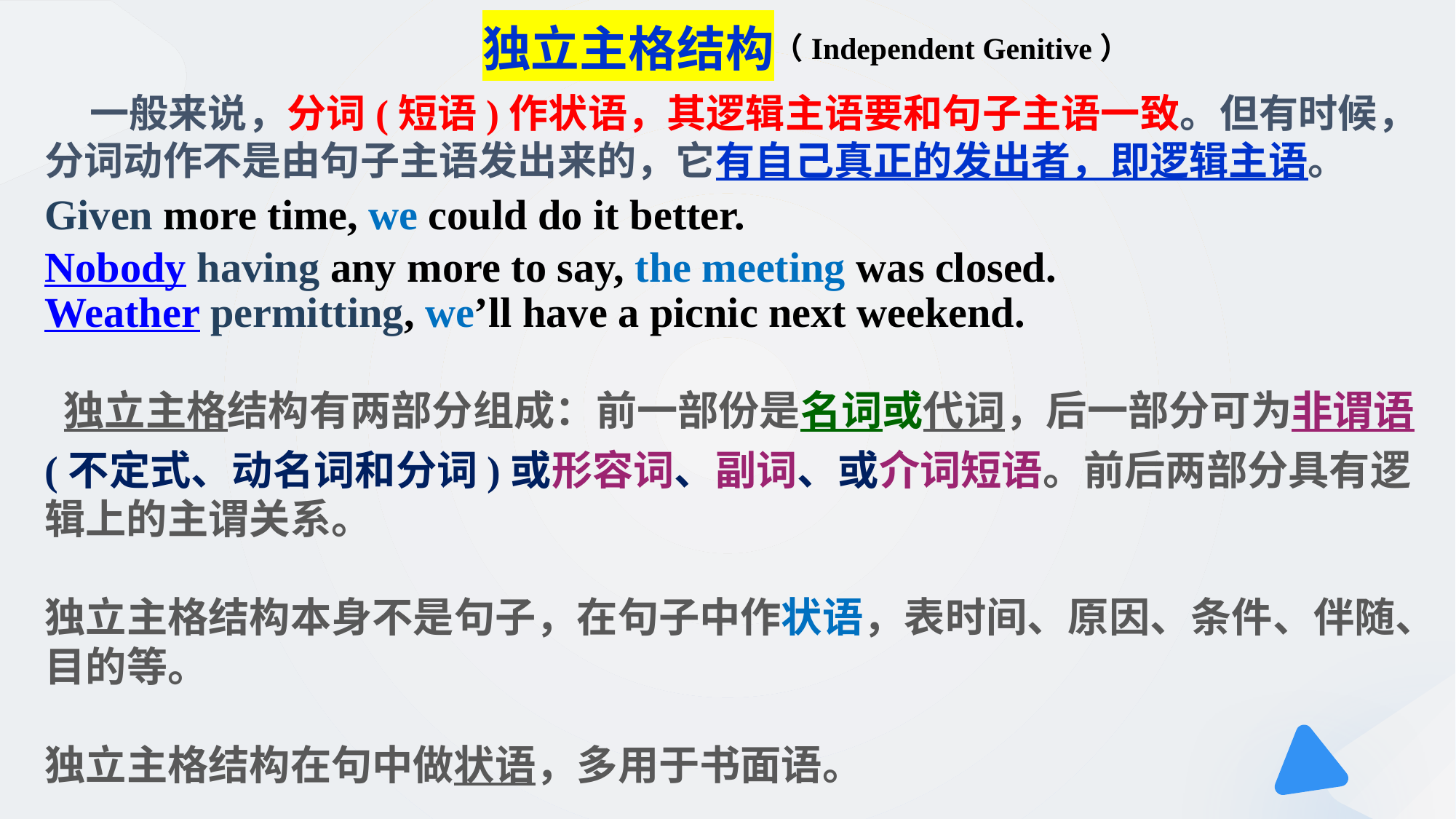

独立主格结构
（Independent Genitive）
    一般来说，分词(短语)作状语，其逻辑主语要和句子主语一致。但有时候，分词动作不是由句子主语发出来的，它有自己真正的发出者，即逻辑主语。

Weather permitting, we’ll have a picnic next weekend.

 独立主格结构有两部分组成：前一部份是名词或代词，后一部分可为非谓语 (不定式、动名词和分词)或形容词、副词、或介词短语。前后两部分具有逻辑上的主谓关系。

独立主格结构本身不是句子，在句子中作状语，表时间、原因、条件、伴随、目的等。

独立主格结构在句中做状语，多用于书面语。

Given more time, we could do it better.

Nobody having any more to say, the meeting was closed.